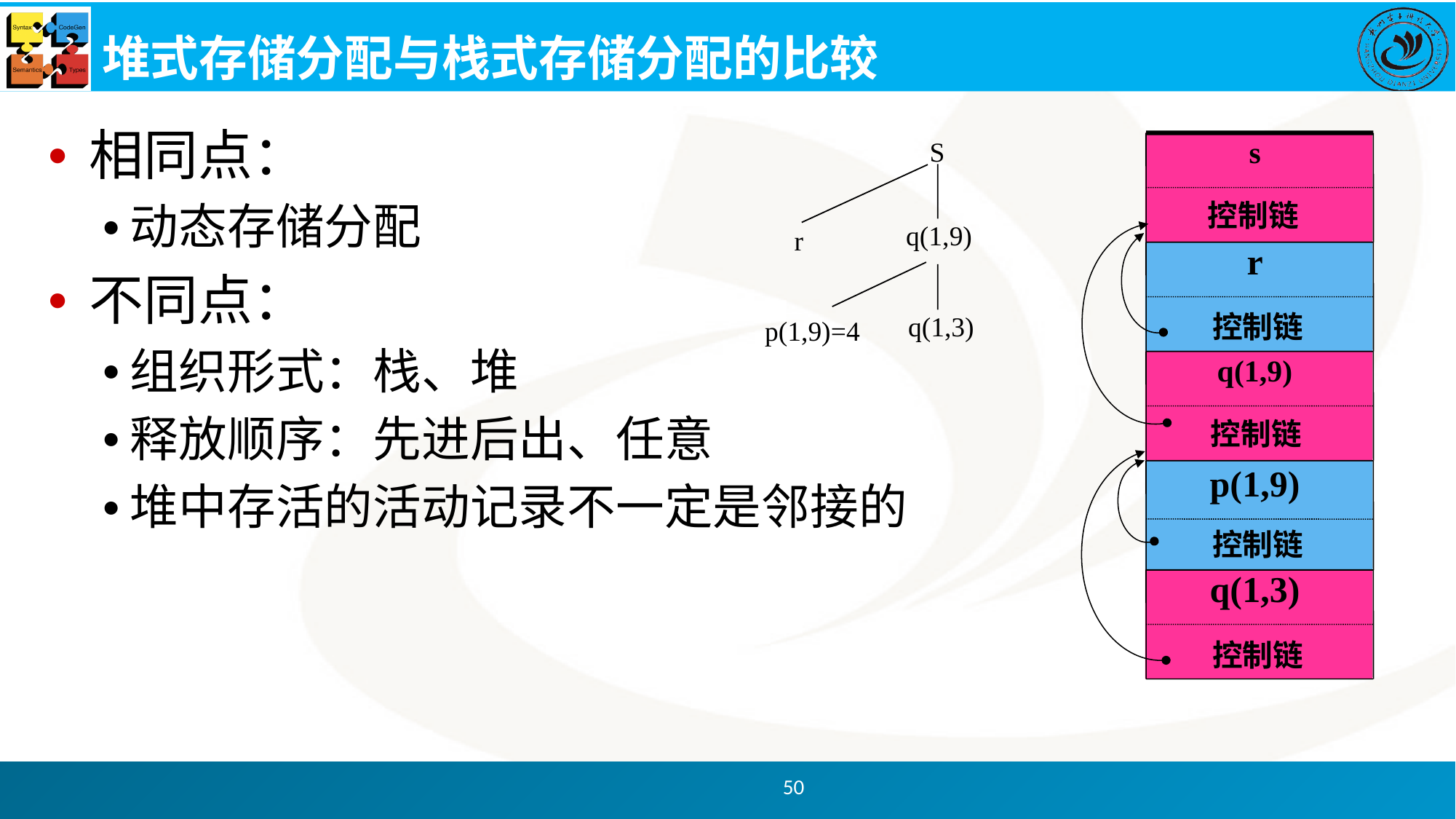

# 堆式存储分配与栈式存储分配的比较
相同点：
动态存储分配
不同点：
组织形式：栈、堆
释放顺序：先进后出、任意
堆中存活的活动记录不一定是邻接的
s

       控制链

r

      控制链

q(1,9)

       控制链

p(1,9)

      控制链

q(1,3)

      控制链

S

  q(1,9)

r

p(1,9)=4

 q(1,3)
50